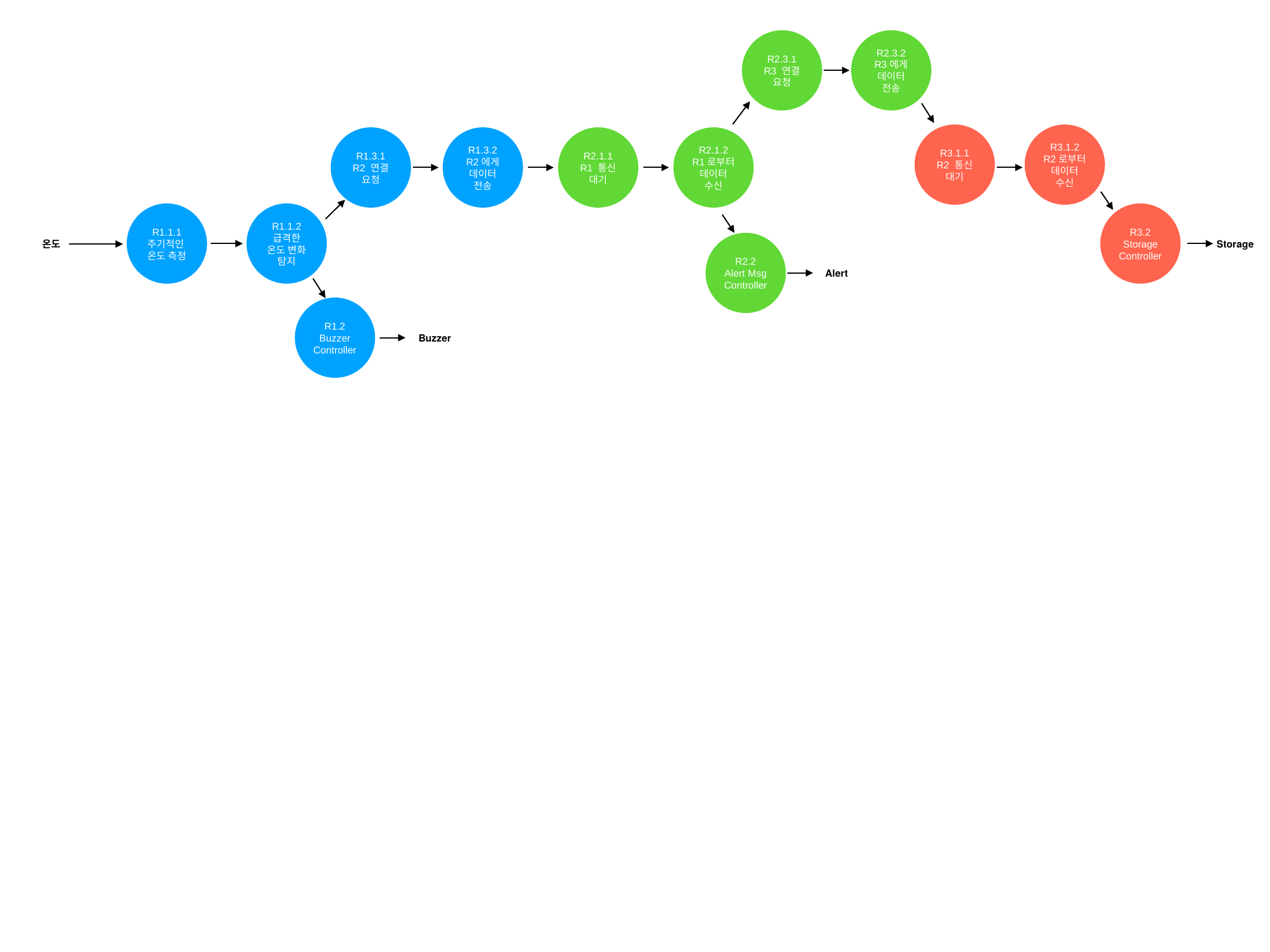

R2.3.1
R3 연결 요청
R2.3.2
R3에게 데이터 전송

R3.1.1
R2 통신 대기
R3.1.2
R2로부터
데이터 수신
R1.3.1
R2 연결 요청
R1.3.2
R2에게 데이터 전송
R2.1.1
R1 통신 대기
R2.1.2
R1로부터
데이터 수신

R1.1.1
주기적인
온도 측정
R1.1.2
급격한 온도 변화 탐지
R3.2
Storage Controller

Storage
R2.2
Alert Msg Controller
온도

Alert

R1.2
Buzzer Controller
Buzzer